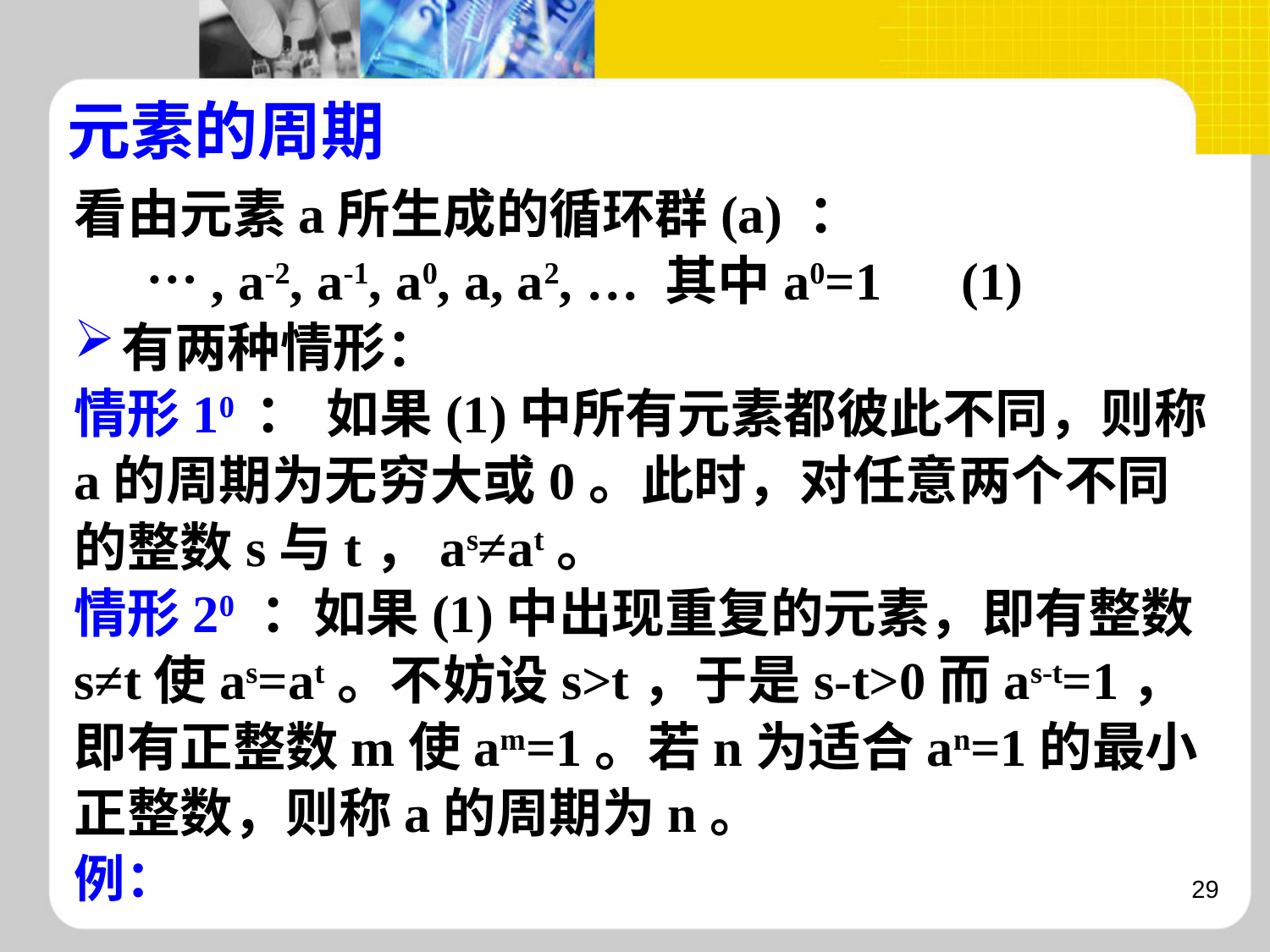

# 元素的周期
看由元素a所生成的循环群(a) ：
  …, a-2, a-1, a0, a, a2, … 其中a0=1      (1)
有两种情形：
情形10 ：  如果(1)中所有元素都彼此不同，则称a的周期为无穷大或0。此时，对任意两个不同的整数s与t，as≠at。
情形20 ：如果(1)中出现重复的元素，即有整数 s≠t使as=at。不妨设s>t，于是s-t>0而as-t=1，即有正整数m使am=1。若n为适合an=1的最小正整数，则称a的周期为n。
例：

29